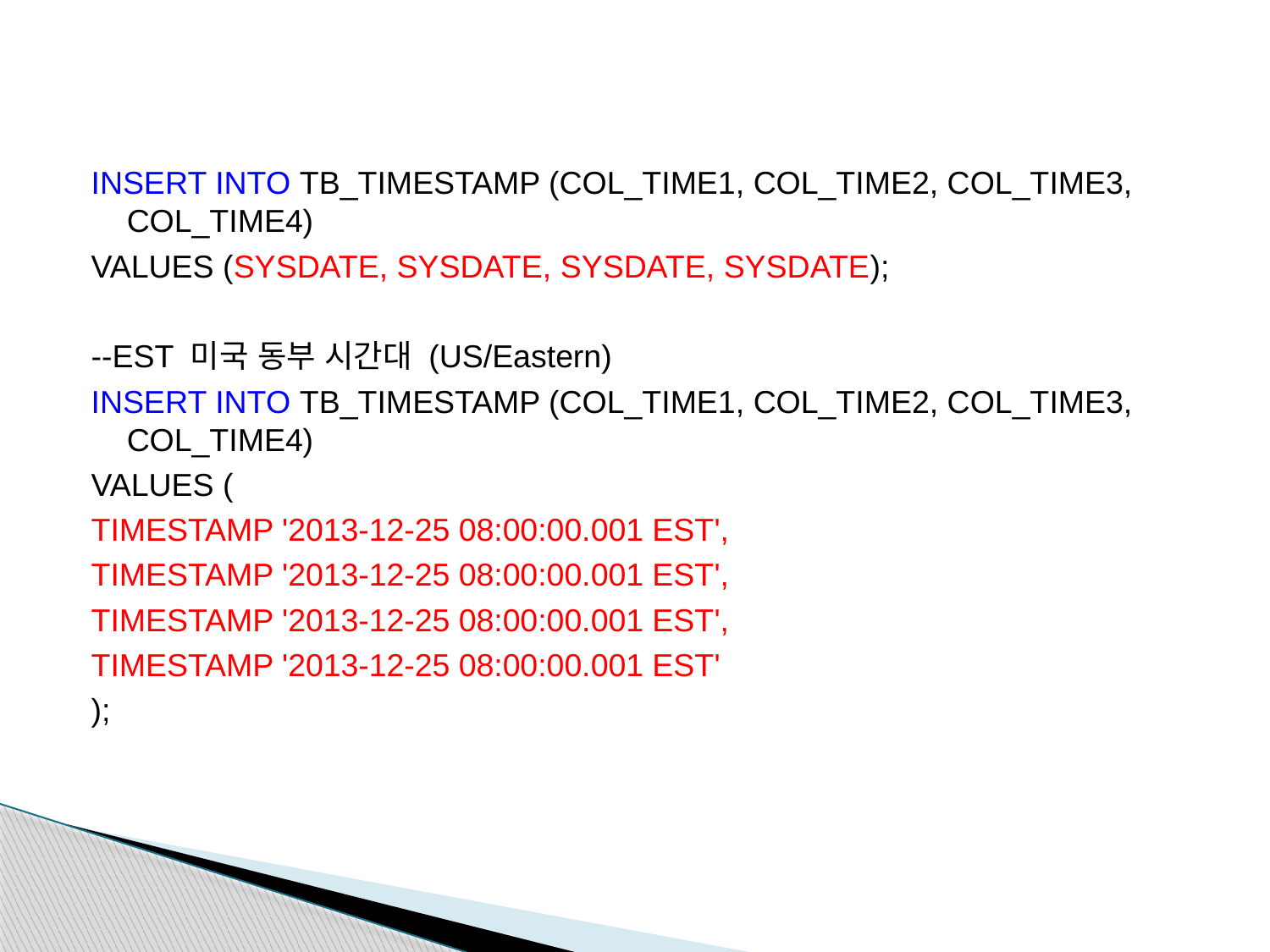

INSERT INTO TB_TIMESTAMP (COL_TIME1, COL_TIME2, COL_TIME3, COL_TIME4)
VALUES (SYSDATE, SYSDATE, SYSDATE, SYSDATE);

--EST 미국 동부 시간대 (US/Eastern)
INSERT INTO TB_TIMESTAMP (COL_TIME1, COL_TIME2, COL_TIME3, COL_TIME4)
VALUES (
TIMESTAMP '2013-12-25 08:00:00.001 EST',
TIMESTAMP '2013-12-25 08:00:00.001 EST',
TIMESTAMP '2013-12-25 08:00:00.001 EST',
TIMESTAMP '2013-12-25 08:00:00.001 EST'
);